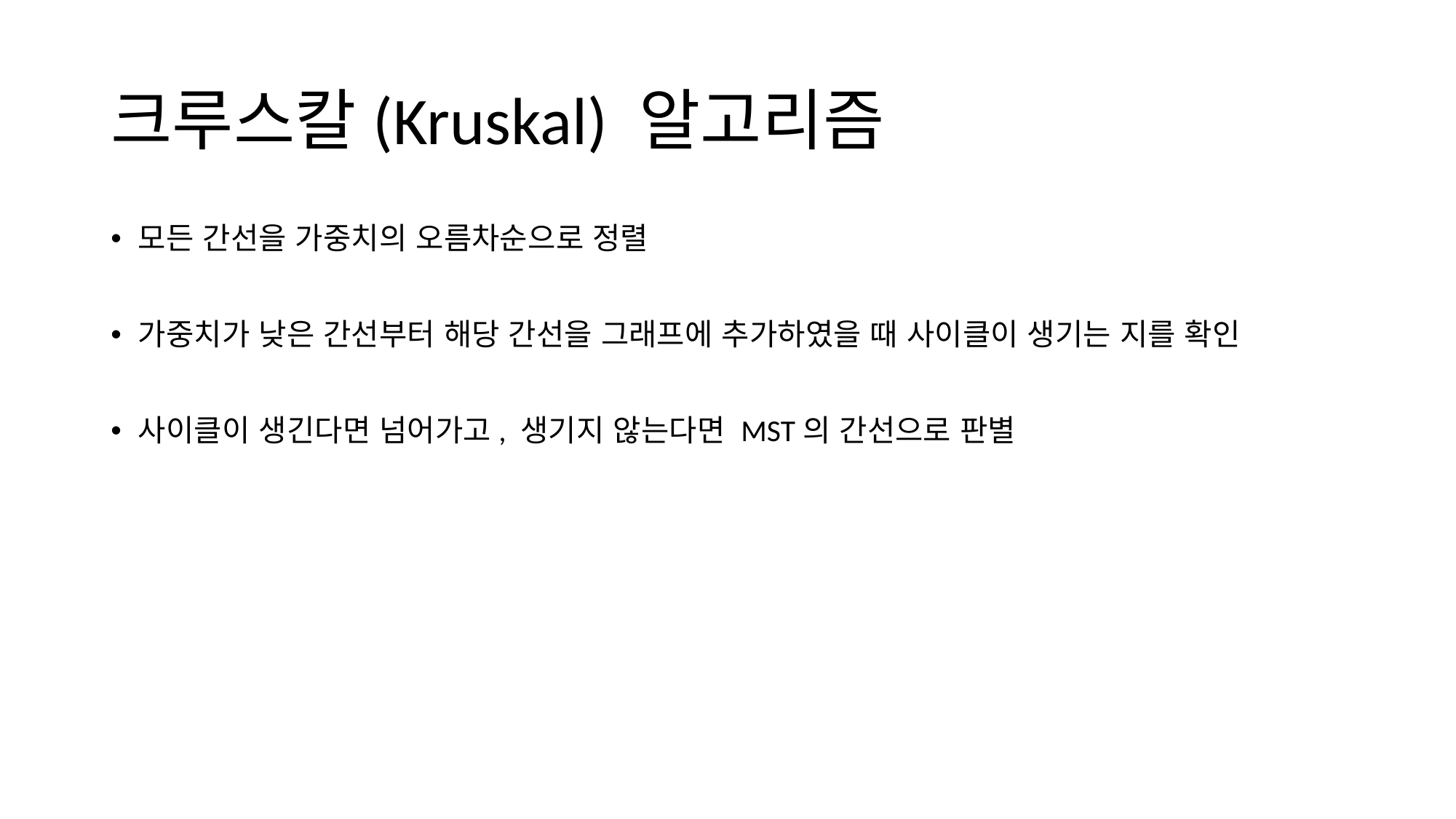

# 크루스칼(Kruskal) 알고리즘
모든 간선을 가중치의 오름차순으로 정렬

가중치가 낮은 간선부터 해당 간선을 그래프에 추가하였을 때 사이클이 생기는 지를 확인

사이클이 생긴다면 넘어가고, 생기지 않는다면 MST의 간선으로 판별